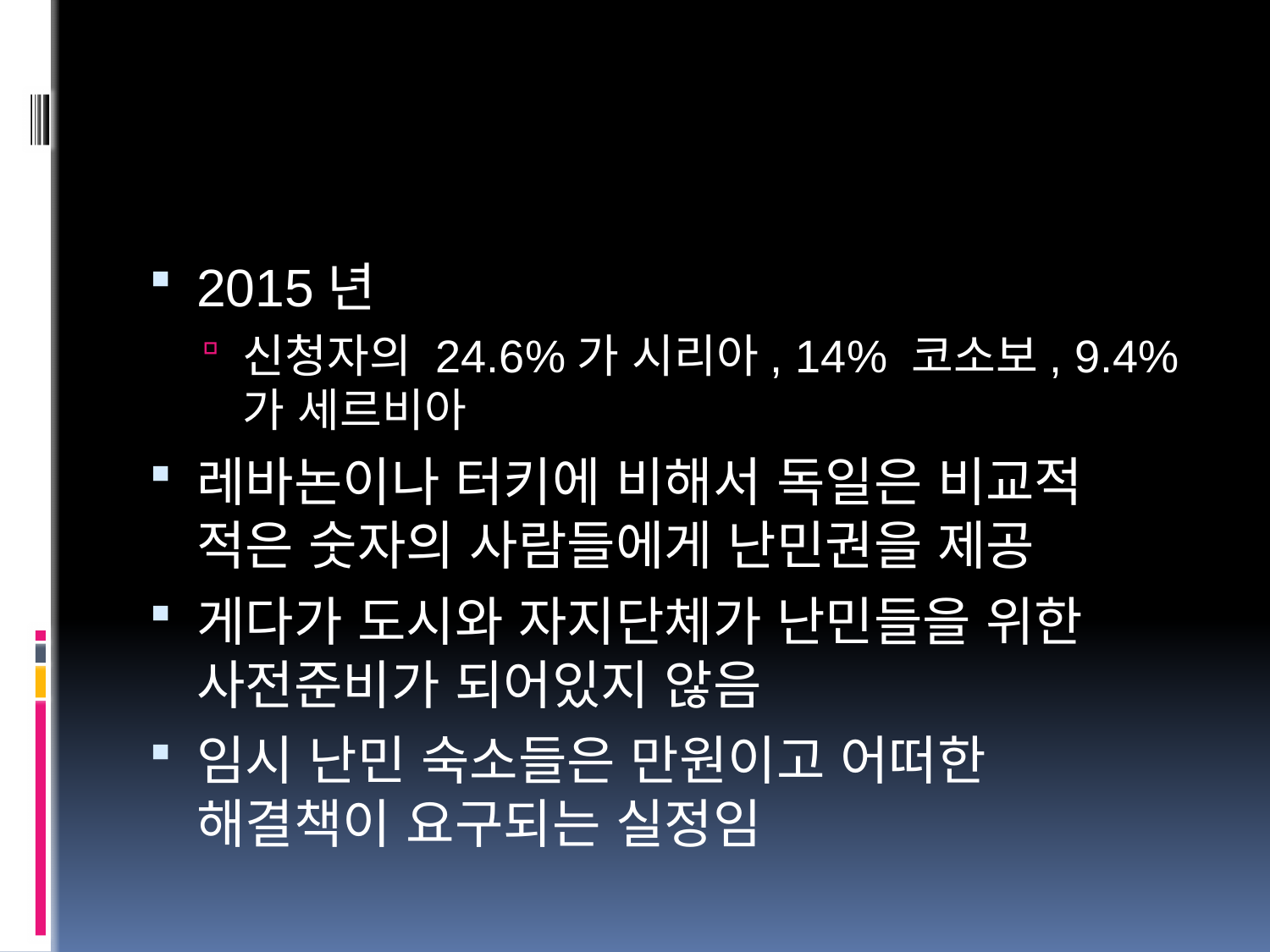

#
2015년
신청자의 24.6%가 시리아, 14% 코소보, 9.4%가 세르비아
레바논이나 터키에 비해서 독일은 비교적 적은 숫자의 사람들에게 난민권을 제공
게다가 도시와 자지단체가 난민들을 위한 사전준비가 되어있지 않음
임시 난민 숙소들은 만원이고 어떠한 해결책이 요구되는 실정임